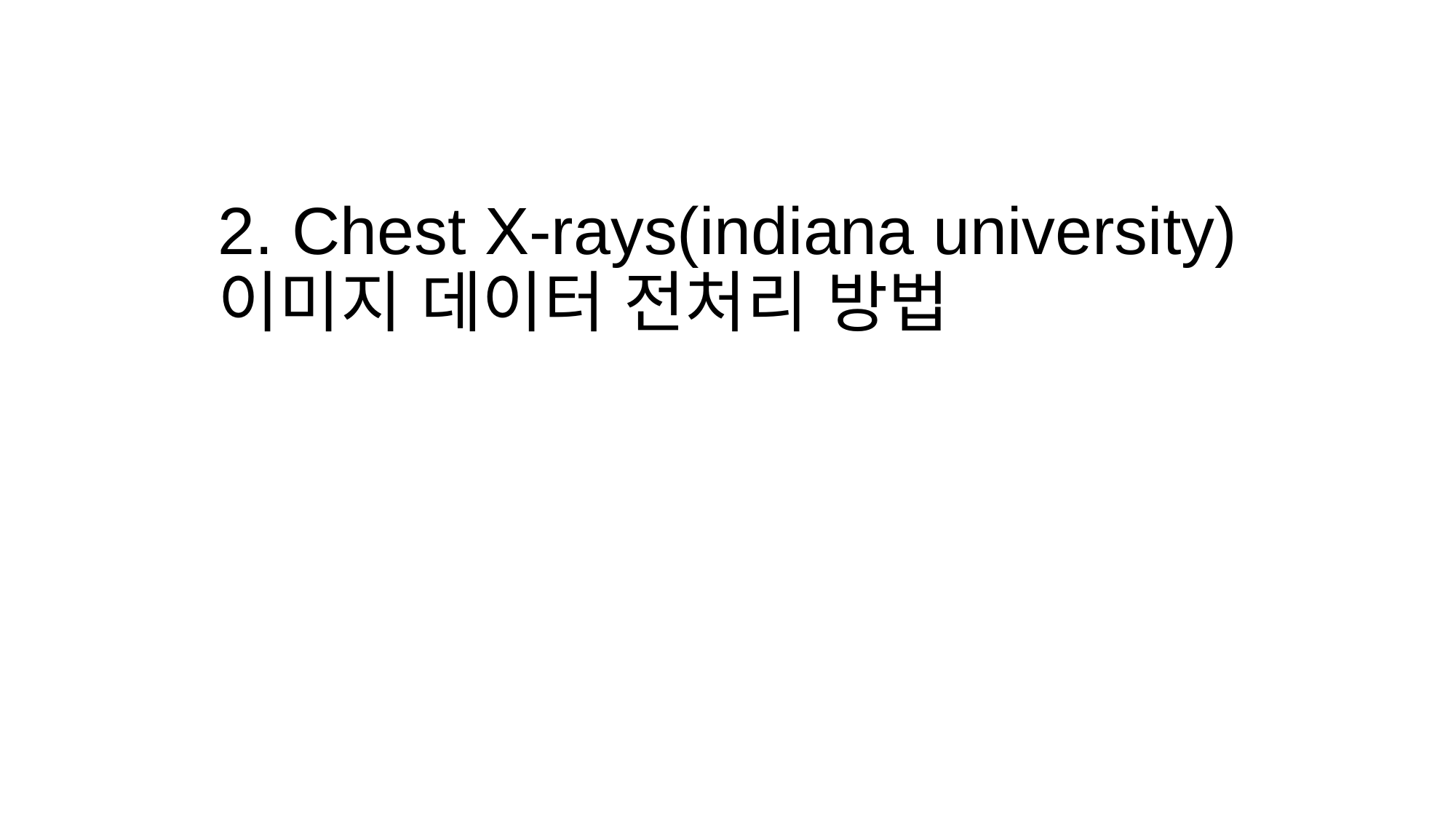

# 2. Chest X-rays(indiana university) 이미지 데이터 전처리 방법